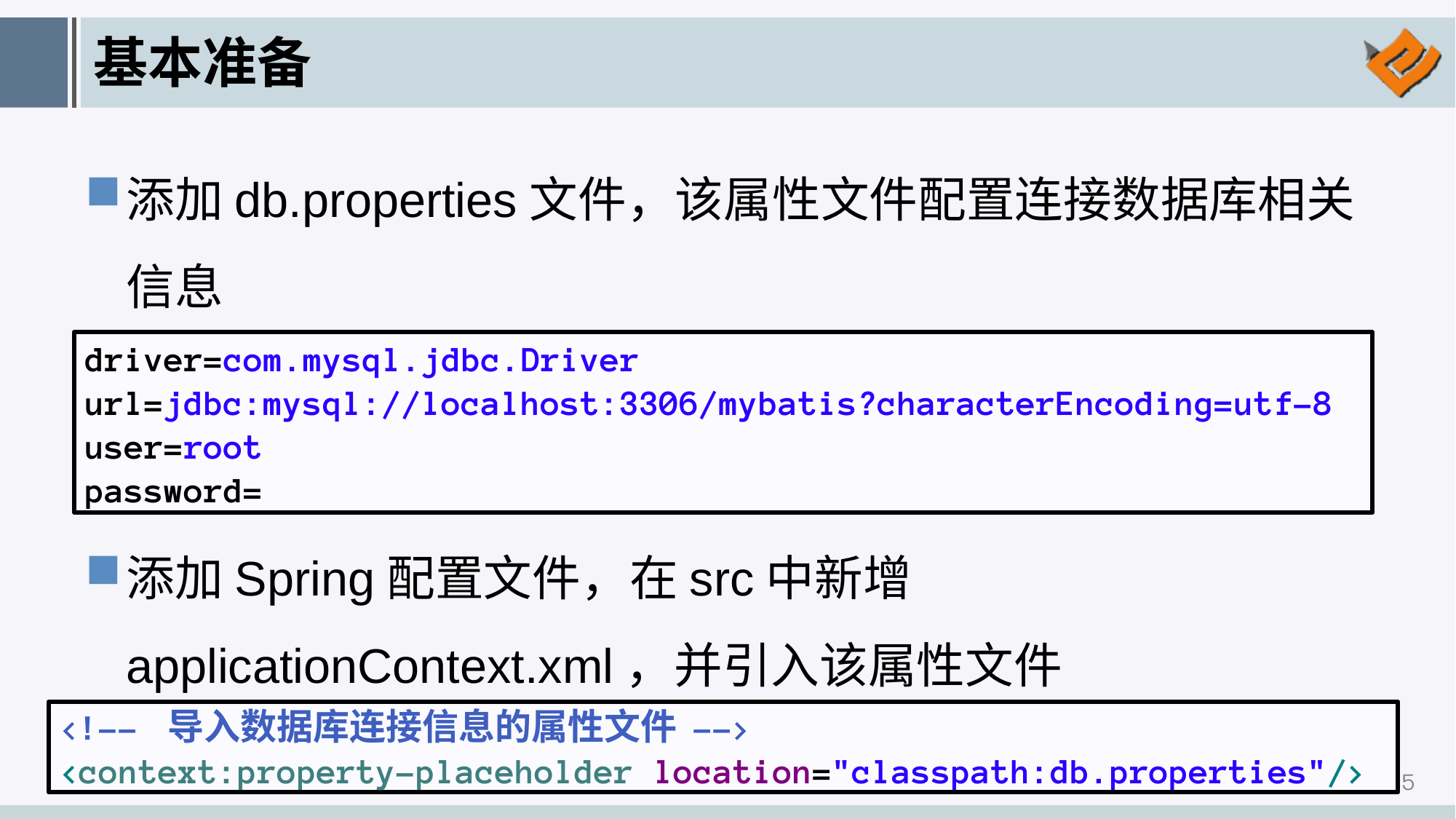

# 基本准备
添加db.properties文件，该属性文件配置连接数据库相关信息

添加Spring配置文件，在src中新增applicationContext.xml，并引入该属性文件
driver=com.mysql.jdbc.Driver
url=jdbc:mysql://localhost:3306/mybatis?characterEncoding=utf-8
user=root
password=
<!-- 导入数据库连接信息的属性文件 -->
<context:property-placeholder location="classpath:db.properties"/>